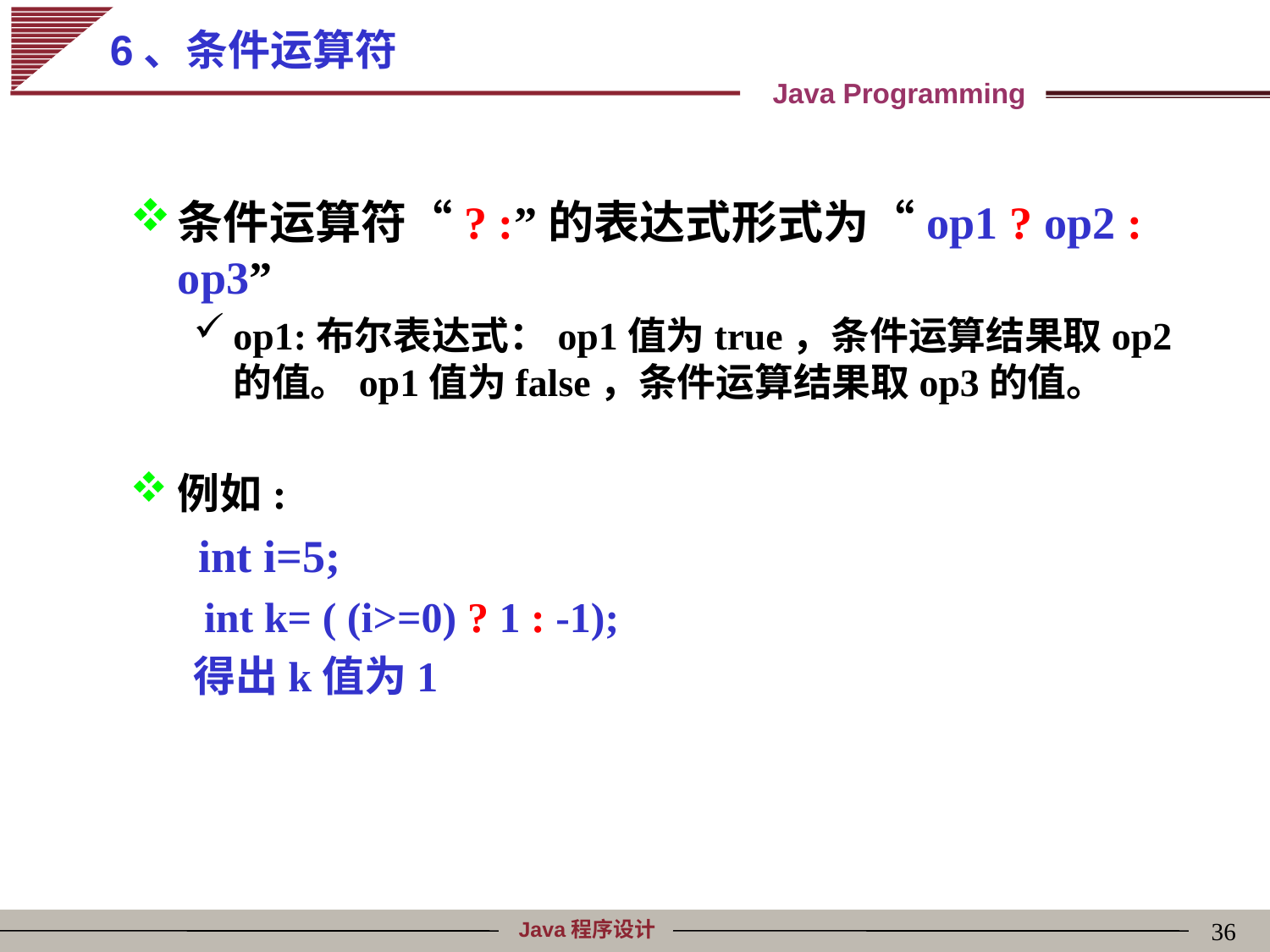

# 6、条件运算符
条件运算符“? :”的表达式形式为“op1 ? op2 : op3”
op1:布尔表达式：op1值为true，条件运算结果取op2的值。op1值为false，条件运算结果取op3的值。

例如:
      int i=5;
 int k= ( (i>=0) ? 1 : -1);
得出k值为1